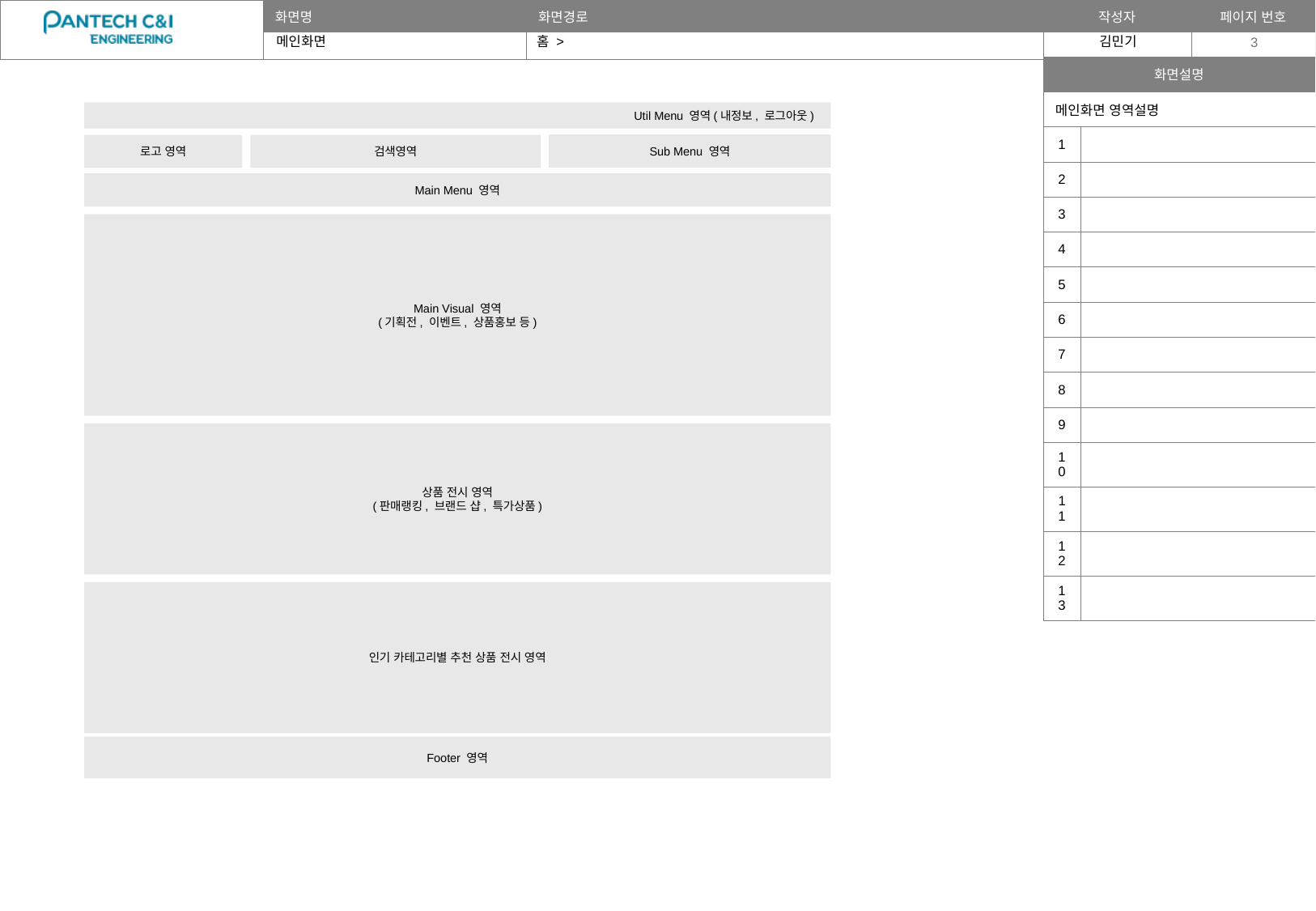

메인화면
홈 >
3
| 화면설명 |  |
| --- | --- |
| 메인화면 영역설명 |  |
| 1 |  |
| 2 |  |
| 3 |  |
| 4 |  |
| 5 |  |
| 6 |  |
| 7 |  |
| 8 |  |
| 9 |  |
| 10 |  |
| 11 |  |
| 12 |  |
| 13 |  |
Util Menu 영역(내정보, 로그아웃)
Sub Menu 영역
검색영역
로고 영역
Main Menu 영역
Main Visual 영역
(기획전, 이벤트, 상품홍보 등)
상품 전시 영역
(판매랭킹, 브랜드 샵, 특가상품)
인기 카테고리별 추천 상품 전시 영역
Footer 영역